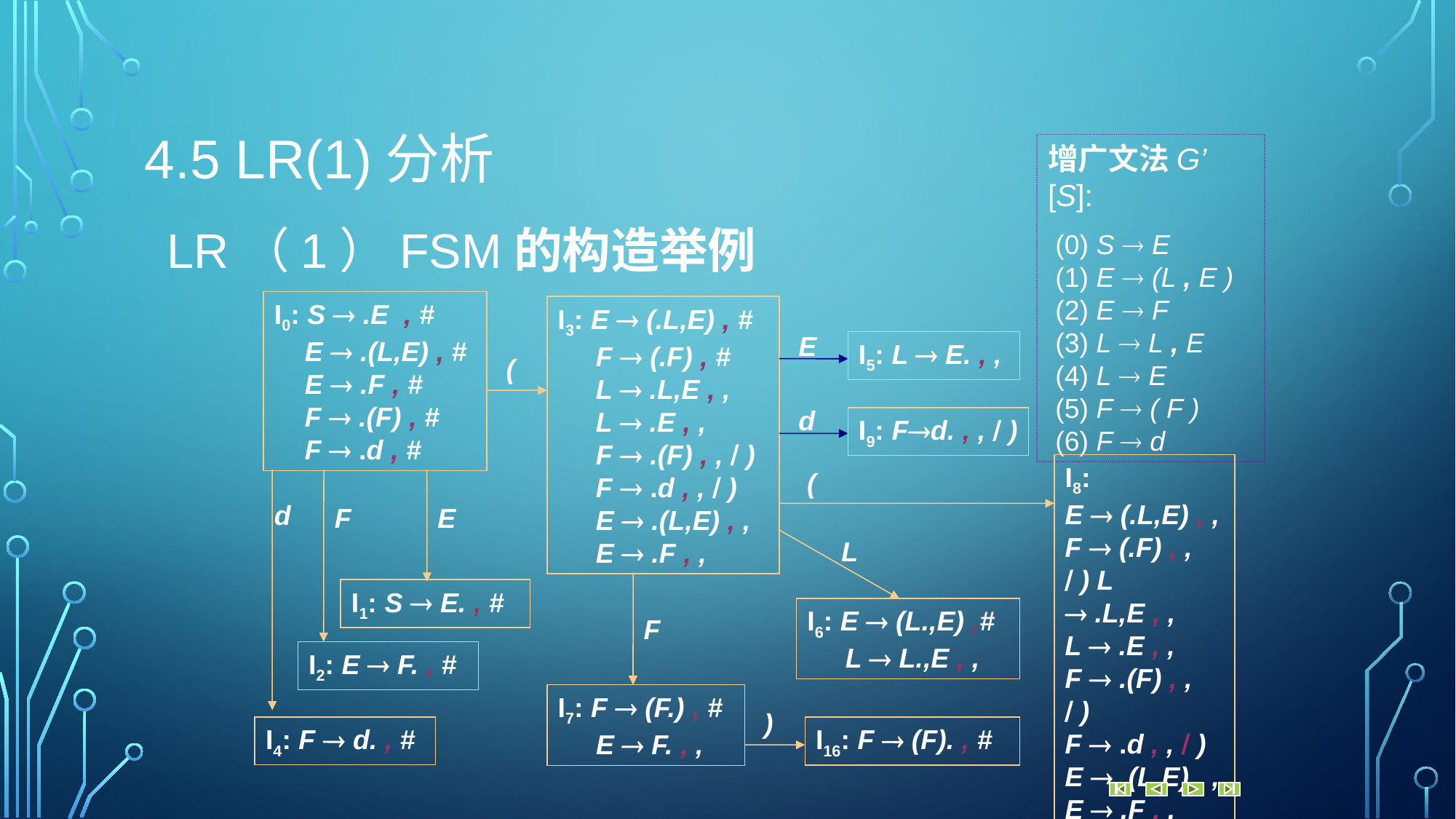

4.5 LR(1)分析
增广文法G’ [S]:

 (0) S → E
 (1) E → (L , E )
 (2) E → F
 (3) L → L , E
 (4) L → E
 (5) F → ( F )
 (6) F → d
 LR（1）FSM的构造举例

I0: S → .E  , #
    E → .(L,E) , #
    E → .F , #
    F → .(F) , #
    F → .d , #
I3: E → (.L,E) , #
     F → (.F) , #
     L → .L,E , ,
     L → .E , ,
     F → .(F) , , / )
     F → .d , , / )
     E → .(L,E) , ,
     E → .F , ,
E
I5: L → E. , ,
(

d
I9: F→d. , , / )

I8:
E → (.L,E) , ,
F → (.F) , , / ) L → .L,E , ,
L → .E , ,
F → .(F) , , / )
F → .d , , / )
E → .(L,E) , ,
E → .F , ,
(

d
F
E

L

I1: S → E. , #
I6: E → (L.,E) ,#
     L → L.,E , ,
F
I2: E → F. , #
I7: F → (F.) , #
     E → F. , ,
)
I4: F → d. , #
I16: F → (F). , #